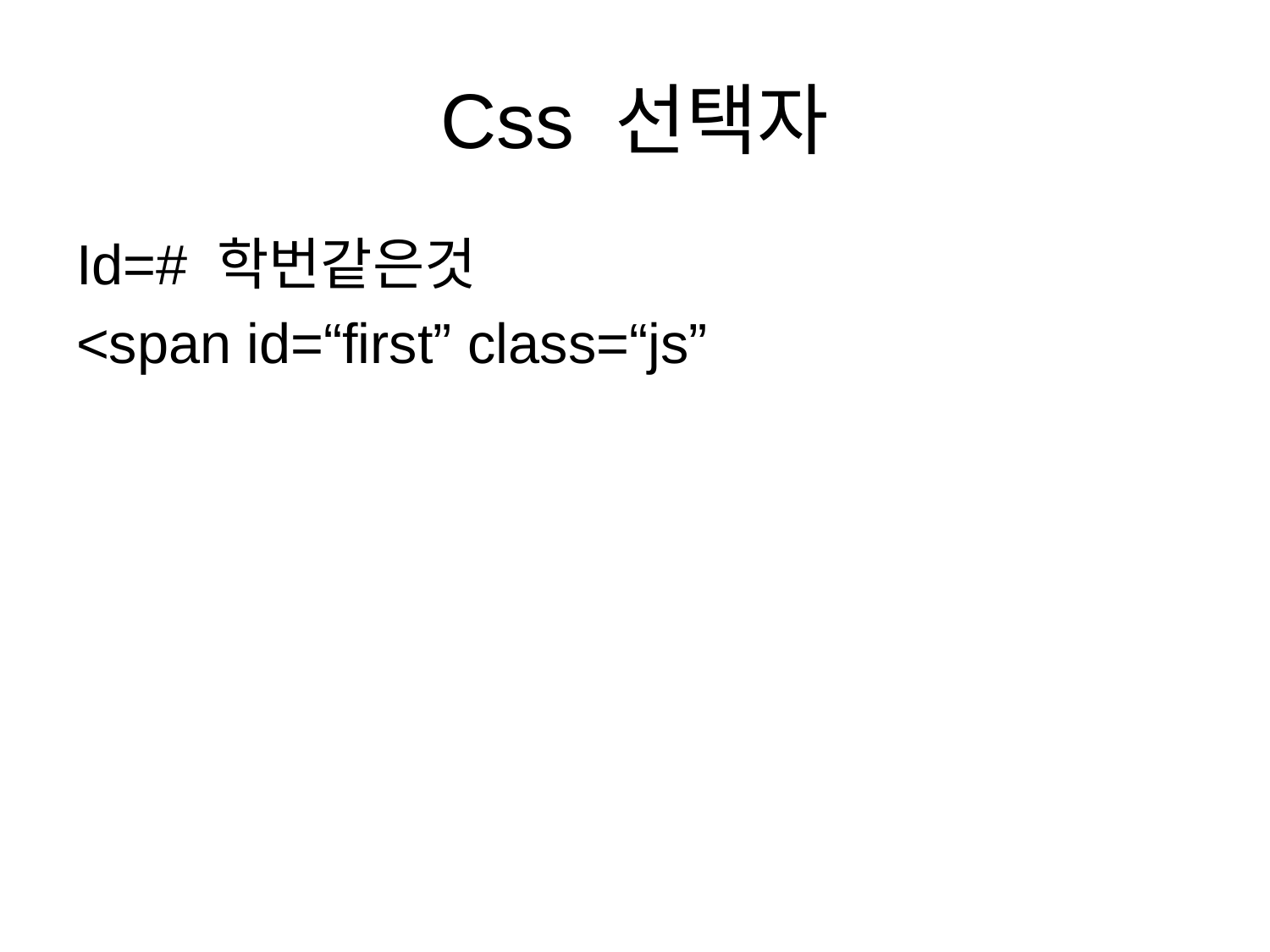

# Css 선택자
Id=# 학번같은것
<span id=“first” class=“js”